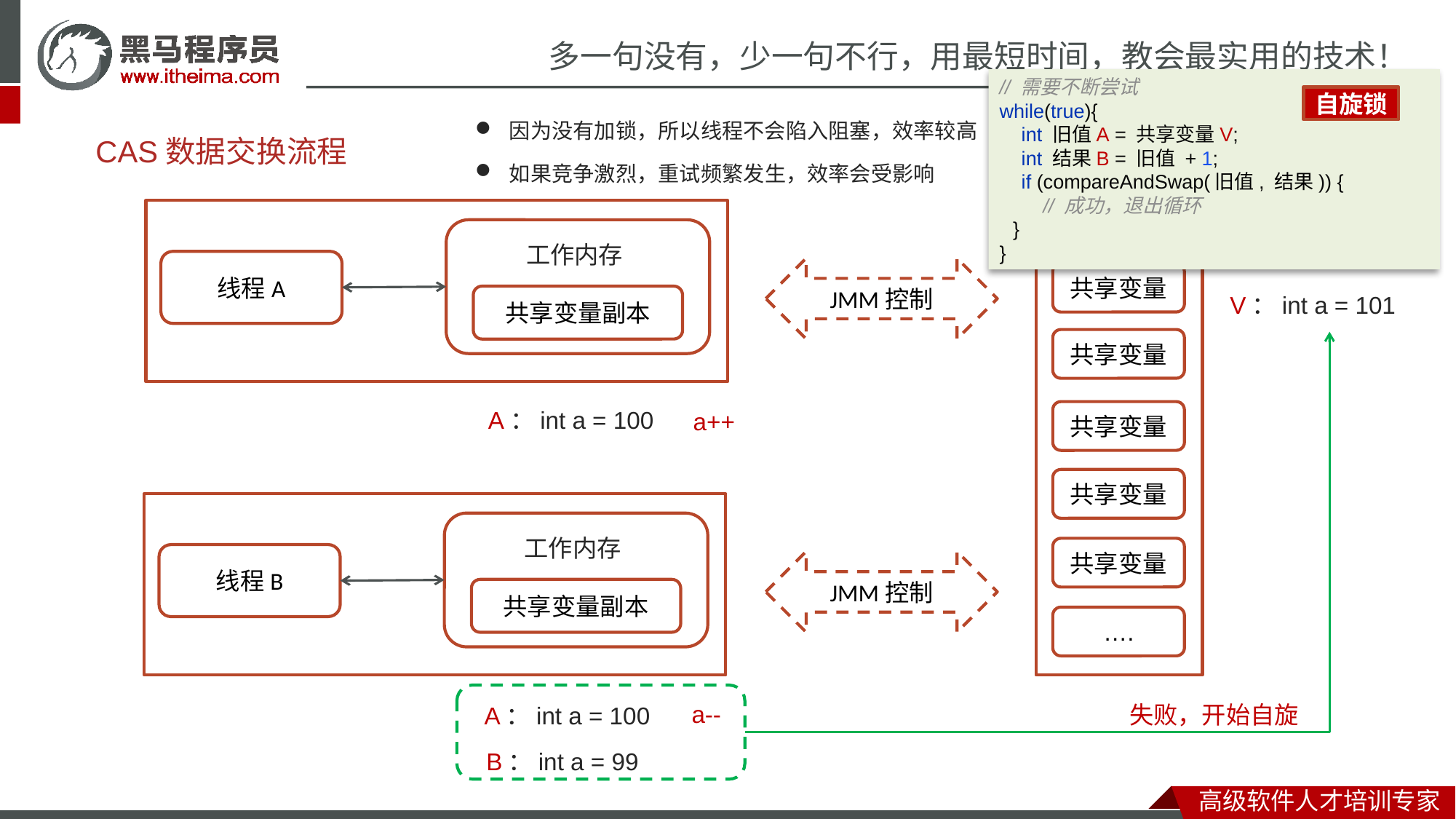

// 需要不断尝试
while(true){
    int 旧值A = 共享变量V;
    int 结果B = 旧值 + 1;
    if (compareAndSwap(旧值, 结果)) {
        // 成功，退出循环
  }
}
自旋锁
因为没有加锁，所以线程不会陷入阻塞，效率较高
如果竞争激烈，重试频繁发生，效率会受影响
# CAS数据交换流程
主内存

工作内存
线程A
共享变量副本

JMM控制
共享变量
V：int a = 101
共享变量
失败，开始自旋
A：int a = 100
a++
共享变量
共享变量

工作内存
线程B
共享变量副本
共享变量
JMM控制
….
a--
A：int a = 100

B：int a = 99